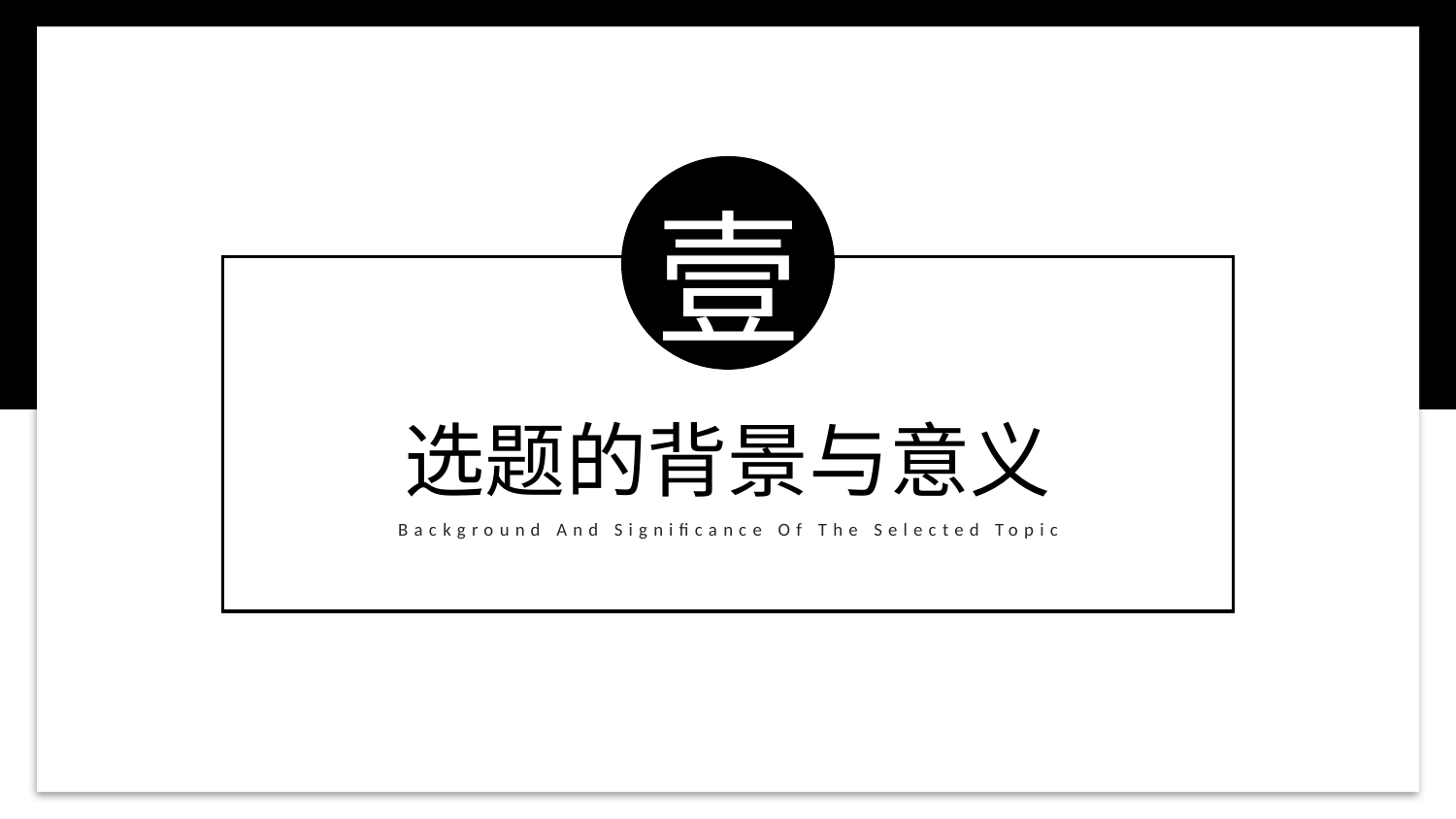

壹

选题的背景与意义
Background And Significance Of The Selected Topic